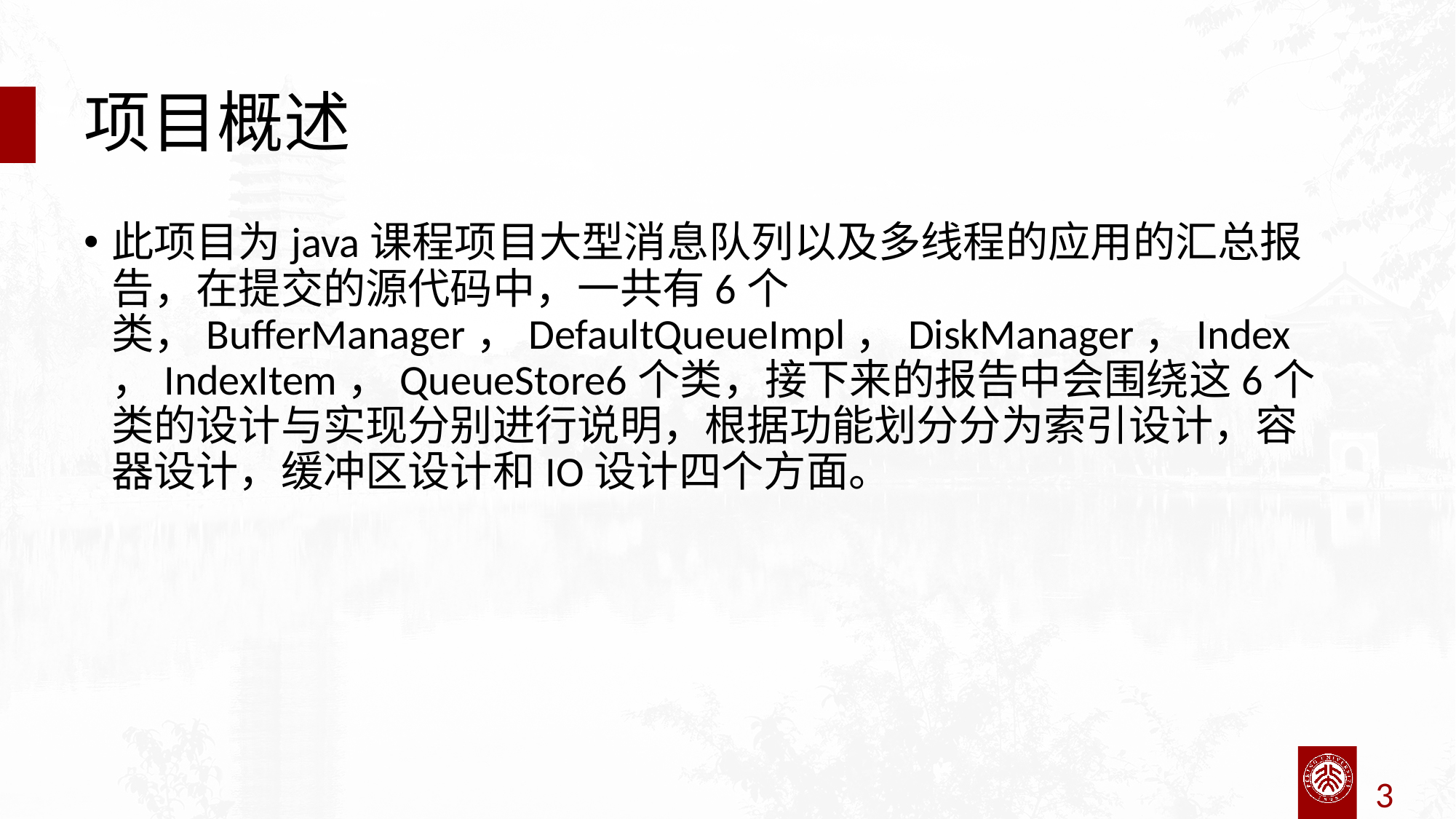

# 项目概述
此项目为java课程项目大型消息队列以及多线程的应用的汇总报告，在提交的源代码中，一共有6个类，BufferManager，DefaultQueueImpl，DiskManager，Index，IndexItem，QueueStore6个类，接下来的报告中会围绕这6个类的设计与实现分别进行说明，根据功能划分分为索引设计，容器设计，缓冲区设计和IO设计四个方面。
3